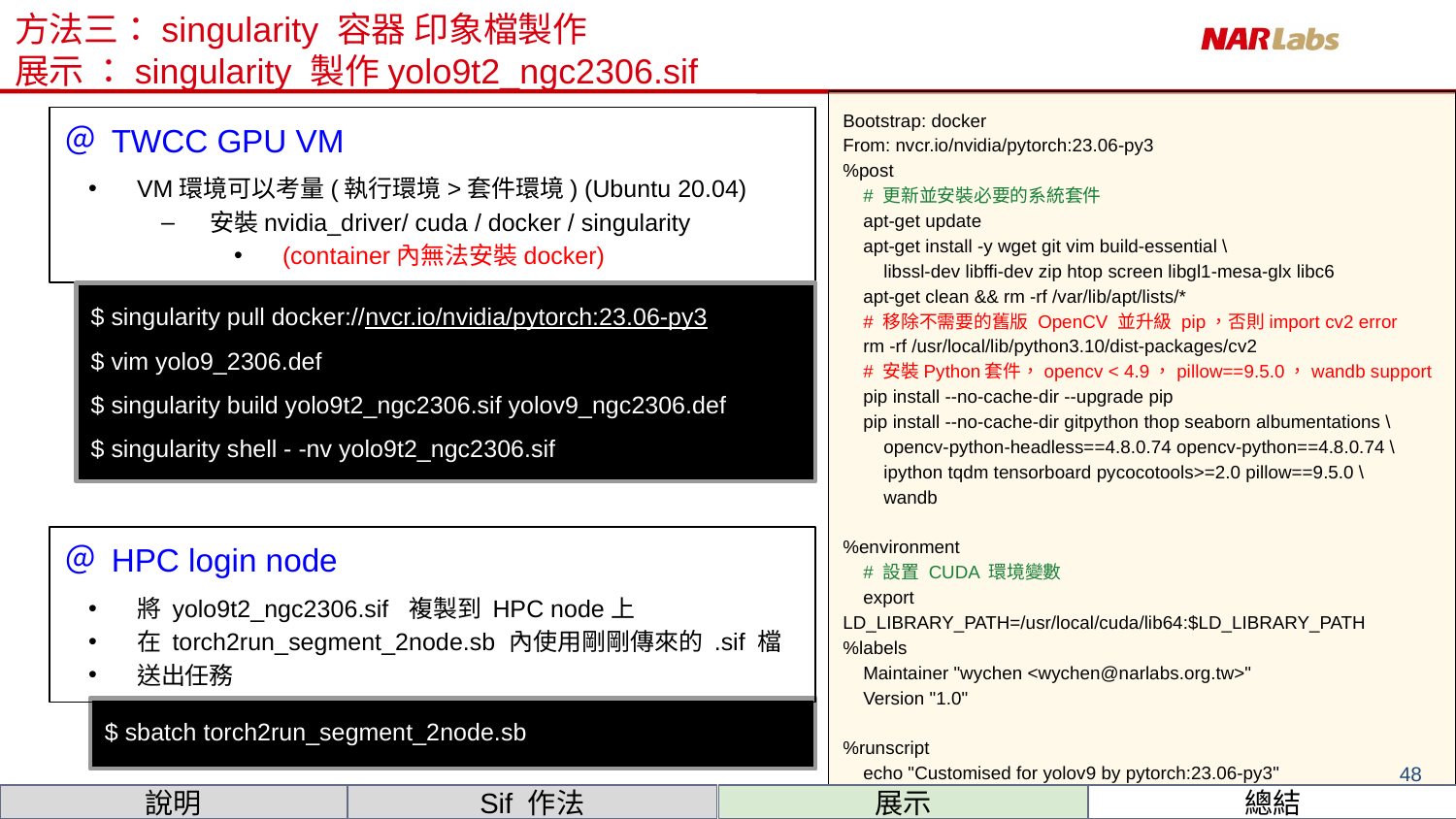

# 方法三：singularity 容器 印象檔製作
展示 ：singularity 製作yolo9t2_ngc2306.sif
Bootstrap: docker
From: nvcr.io/nvidia/pytorch:23.06-py3
%post
    # 更新並安裝必要的系統套件
    apt-get update
    apt-get install -y wget git vim build-essential \
        libssl-dev libffi-dev zip htop screen libgl1-mesa-glx libc6
    apt-get clean && rm -rf /var/lib/apt/lists/*
    # 移除不需要的舊版 OpenCV 並升級 pip，否則import cv2 error
    rm -rf /usr/local/lib/python3.10/dist-packages/cv2
    # 安裝Python套件，opencv < 4.9，pillow==9.5.0，wandb support
    pip install --no-cache-dir --upgrade pip
    pip install --no-cache-dir gitpython thop seaborn albumentations \
        opencv-python-headless==4.8.0.74 opencv-python==4.8.0.74 \
        ipython tqdm tensorboard pycocotools>=2.0 pillow==9.5.0 \
        wandb

%environment
    # 設置 CUDA 環境變數
    export LD_LIBRARY_PATH=/usr/local/cuda/lib64:$LD_LIBRARY_PATH
%labels
    Maintainer "wychen <wychen@narlabs.org.tw>"
    Version "1.0"

%runscript
    echo "Customised for yolov9 by pytorch:23.06-py3"
    exec "$@"
＠ TWCC GPU VM
VM環境可以考量(執行環境>套件環境) (Ubuntu 20.04)
安裝nvidia_driver/ cuda / docker / singularity
(container內無法安裝docker)
$ singularity pull docker://nvcr.io/nvidia/pytorch:23.06-py3
$ vim yolo9_2306.def
$ singularity build yolo9t2_ngc2306.sif yolov9_ngc2306.def
$ singularity shell - -nv yolo9t2_ngc2306.sif
＠ HPC login node
將 yolo9t2_ngc2306.sif  複製到 HPC node上
在 torch2run_segment_2node.sb 內使用剛剛傳來的 .sif 檔
送出任務
$ sbatch torch2run_segment_2node.sb
48
展示
總結
說明
Sif 作法